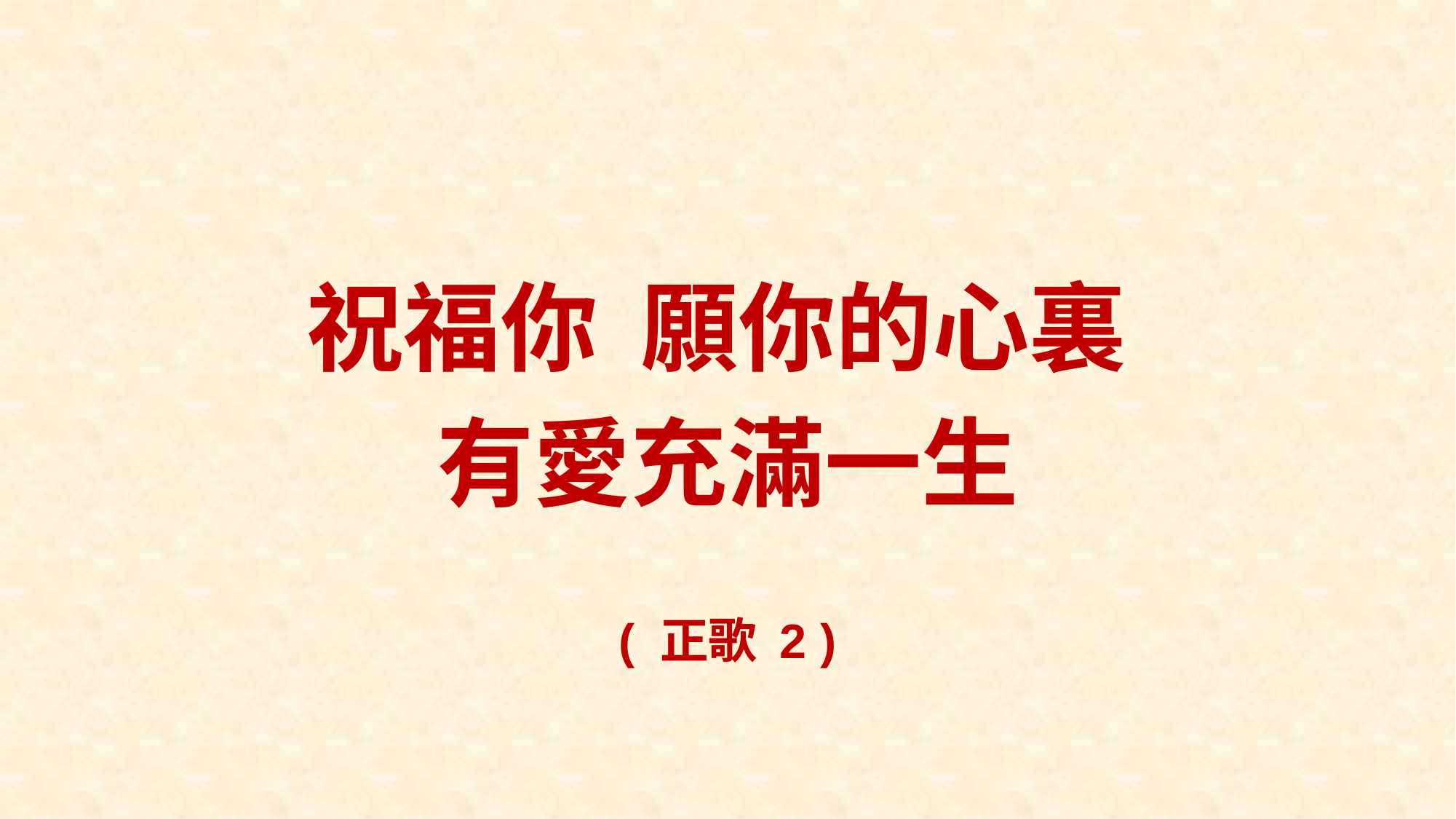

祝福你  願你的心裏
有愛充滿一生
( 正歌 2 )